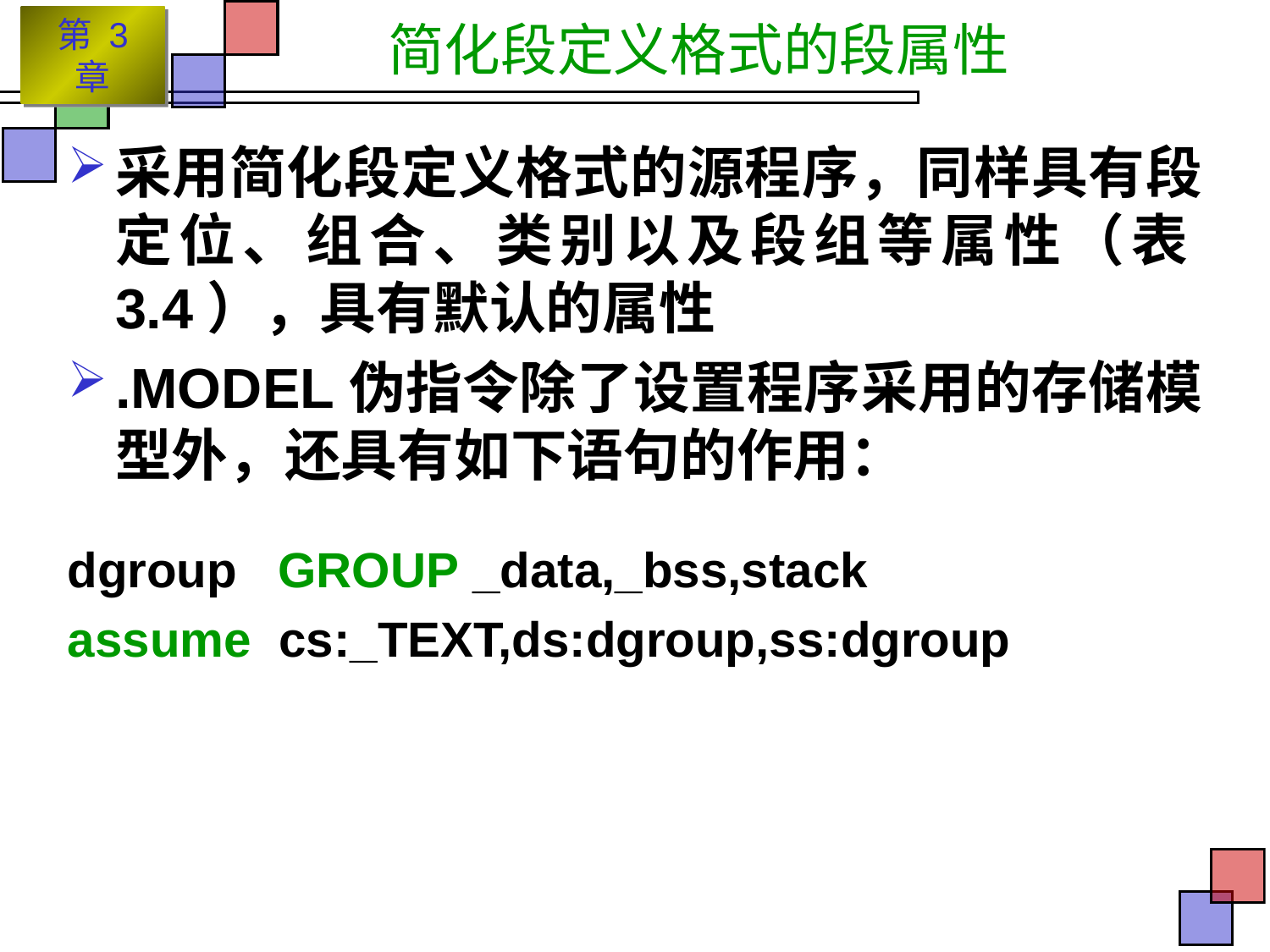

# 简化段定义格式的段属性
采用简化段定义格式的源程序，同样具有段定位、组合、类别以及段组等属性（表3.4），具有默认的属性
.MODEL伪指令除了设置程序采用的存储模型外，还具有如下语句的作用：
dgroup   GROUP _data,_bss,stack
assume  cs:_TEXT,ds:dgroup,ss:dgroup